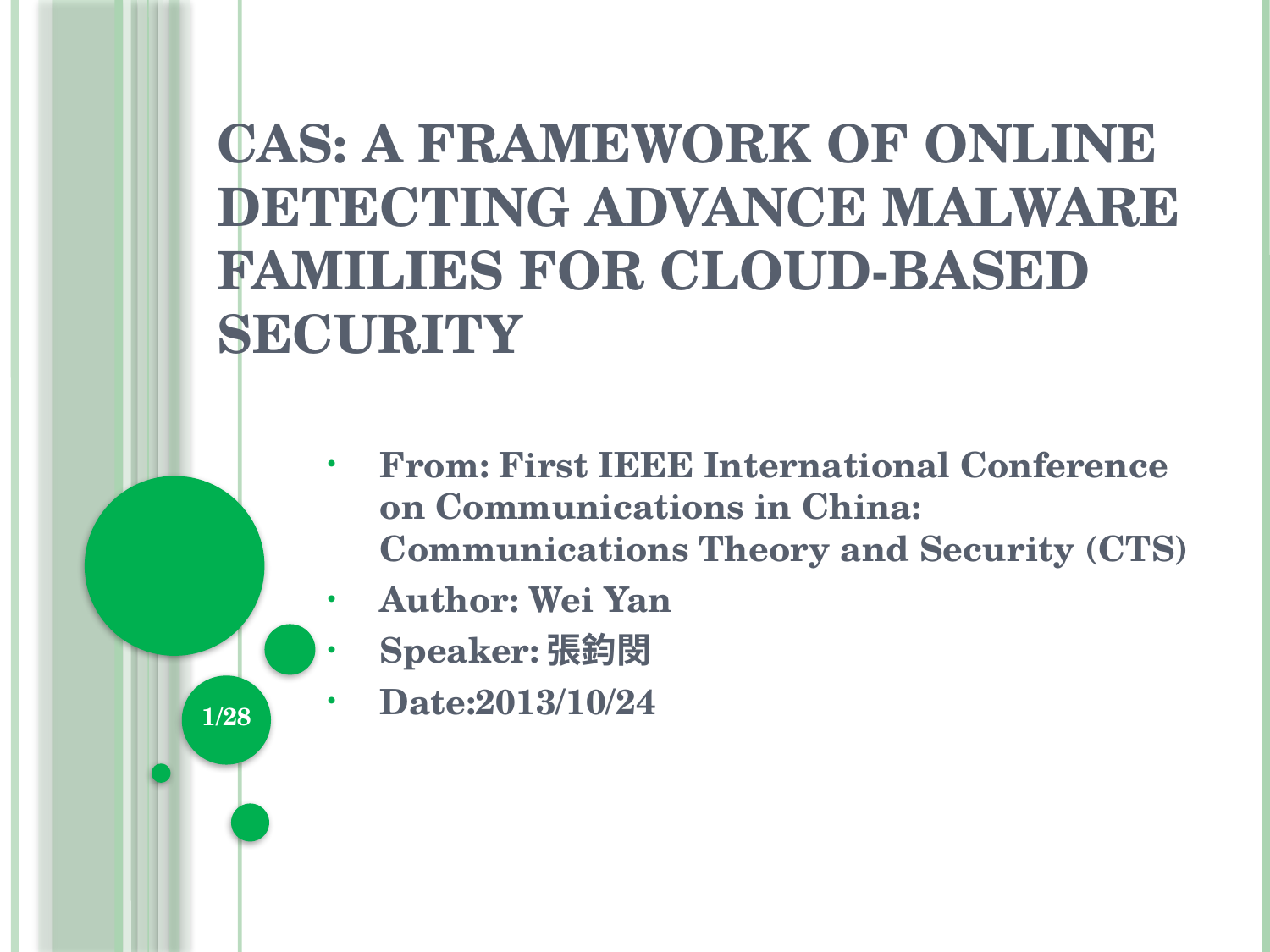

# CAS: A FRAMEWORK OF ONLINE DETECTING ADVANCE MALWARE FAMILIES FOR CLOUD-BASED SECURITY
From: First IEEE International Conference on Communications in China: Communications Theory and Security (CTS)
Author: Wei Yan
Speaker:張鈞閔
Date:2013/10/24
1/28